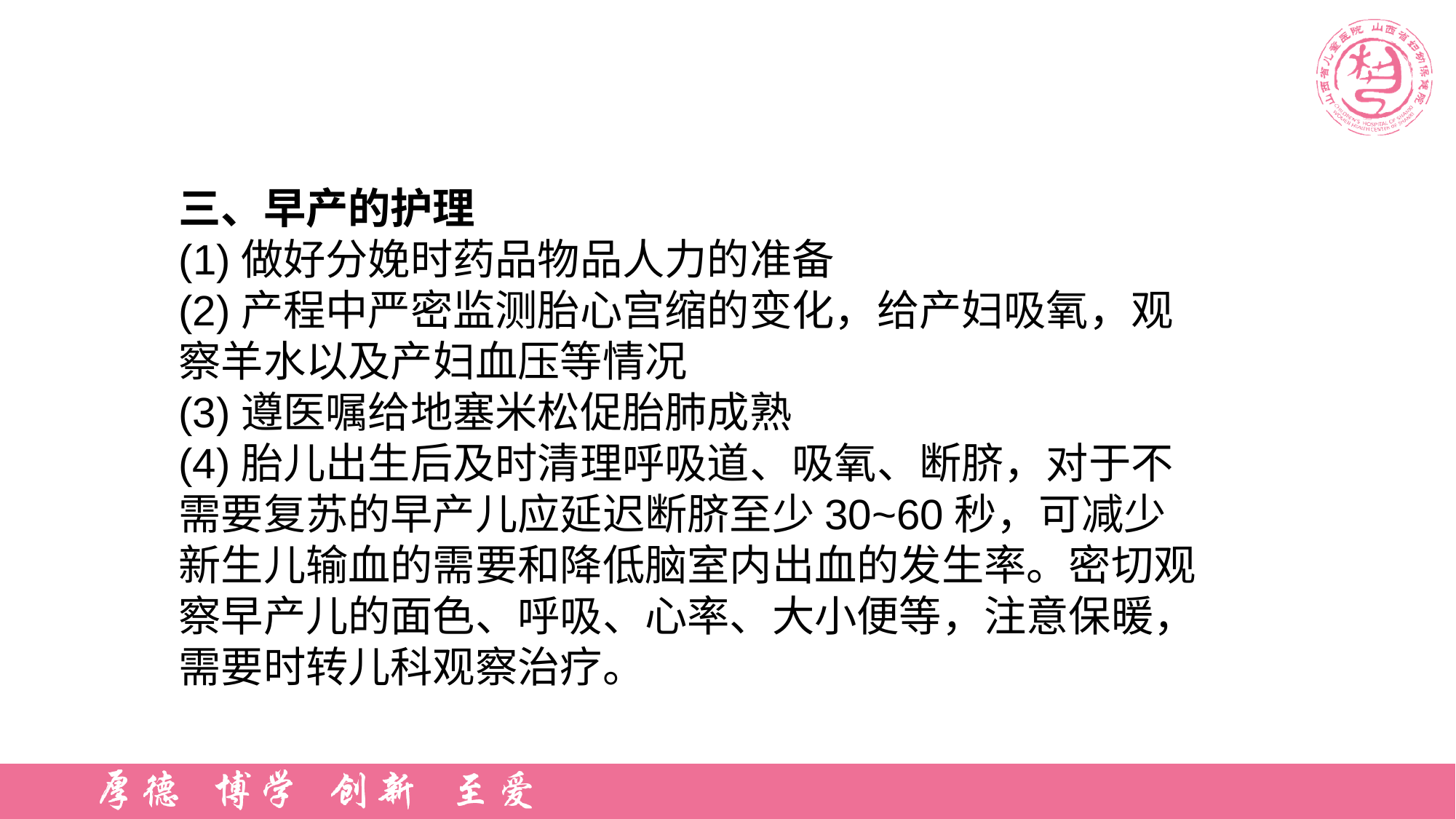

三、早产的护理
(1)做好分娩时药品物品人力的准备
(2)产程中严密监测胎心宫缩的变化，给产妇吸氧，观察羊水以及产妇血压等情况
(3)遵医嘱给地塞米松促胎肺成熟
(4)胎儿出生后及时清理呼吸道、吸氧、断脐，对于不需要复苏的早产儿应延迟断脐至少30~60秒，可减少新生儿输血的需要和降低脑室内出血的发生率。密切观察早产儿的面色、呼吸、心率、大小便等，注意保暖，需要时转儿科观察治疗。